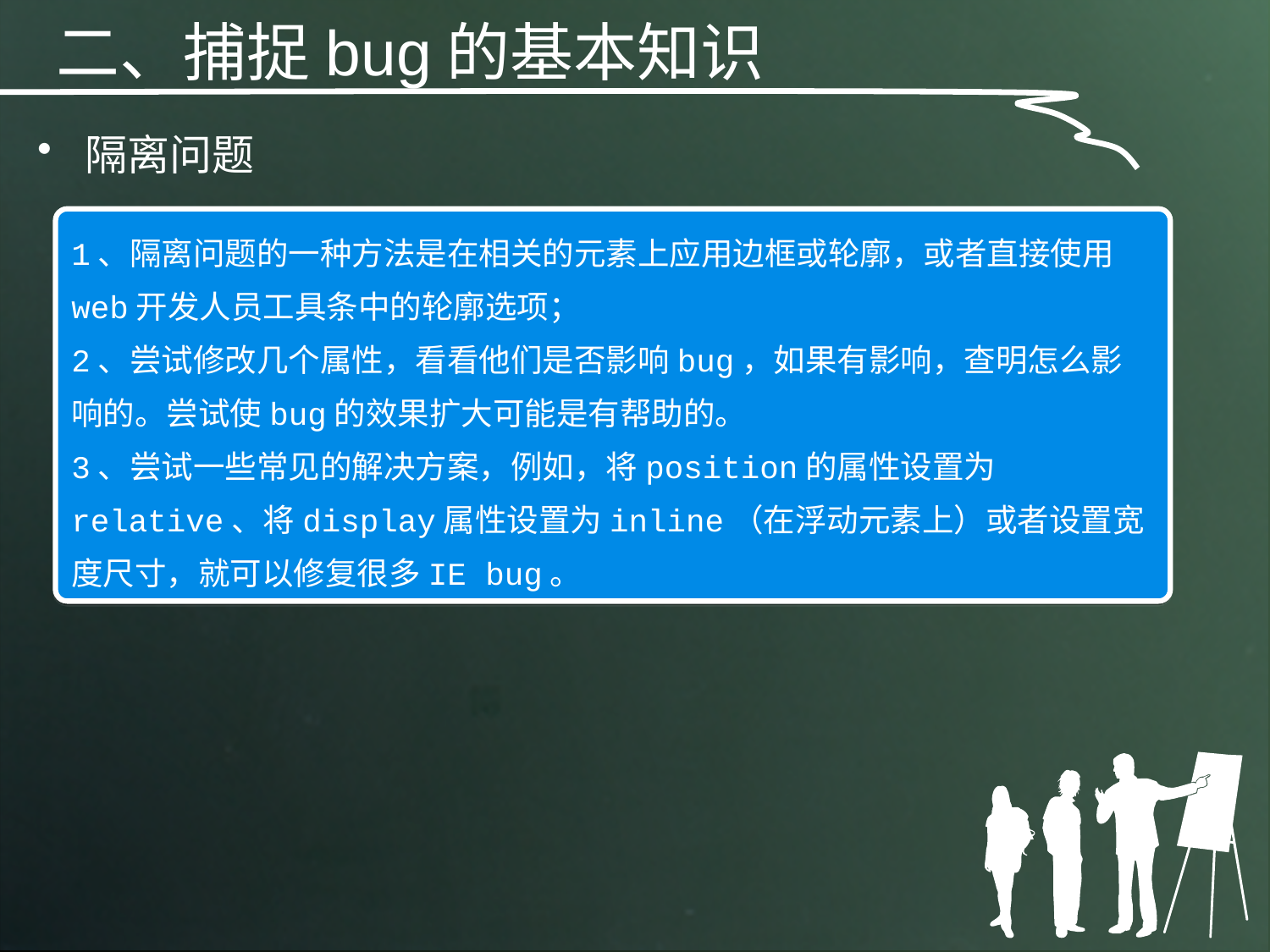

二、捕捉bug的基本知识

隔离问题

1、隔离问题的一种方法是在相关的元素上应用边框或轮廓，或者直接使用web开发人员工具条中的轮廓选项；
2、尝试修改几个属性，看看他们是否影响bug，如果有影响，查明怎么影响的。尝试使bug的效果扩大可能是有帮助的。
3、尝试一些常见的解决方案，例如，将position的属性设置为relative、将display属性设置为inline（在浮动元素上）或者设置宽度尺寸，就可以修复很多IE bug。